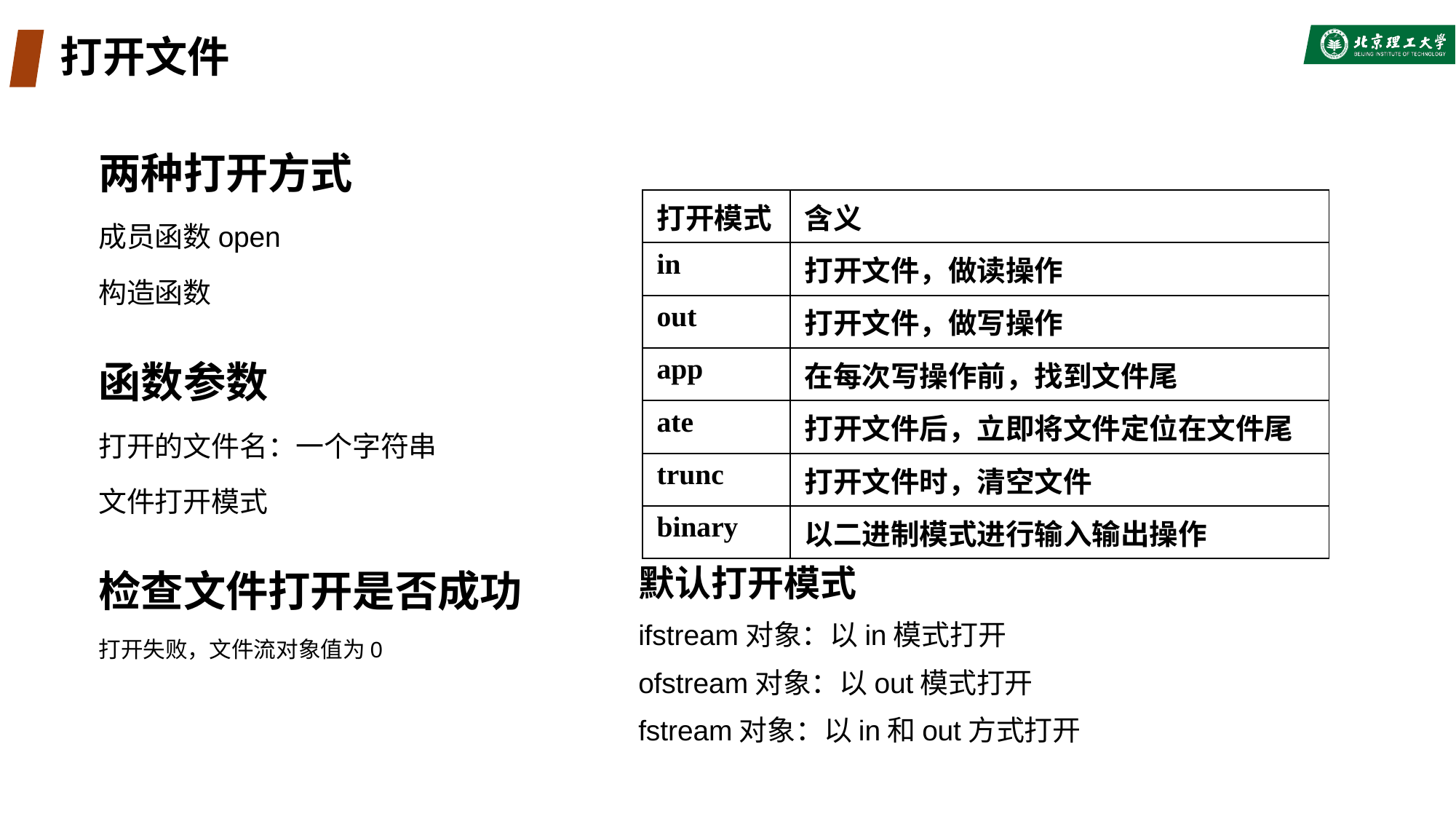

# 打开文件
两种打开方式
成员函数open
构造函数
函数参数
打开的文件名：一个字符串
文件打开模式
检查文件打开是否成功
打开失败，文件流对象值为0

| 打开模式 | 含义 |
| --- | --- |
| in | 打开文件，做读操作 |
| out | 打开文件，做写操作 |
| app | 在每次写操作前，找到文件尾 |
| ate | 打开文件后，立即将文件定位在文件尾 |
| trunc | 打开文件时，清空文件 |
| binary | 以二进制模式进行输入输出操作 |
默认打开模式
ifstream对象：以in模式打开
ofstream对象：以out模式打开
fstream对象：以in和out方式打开